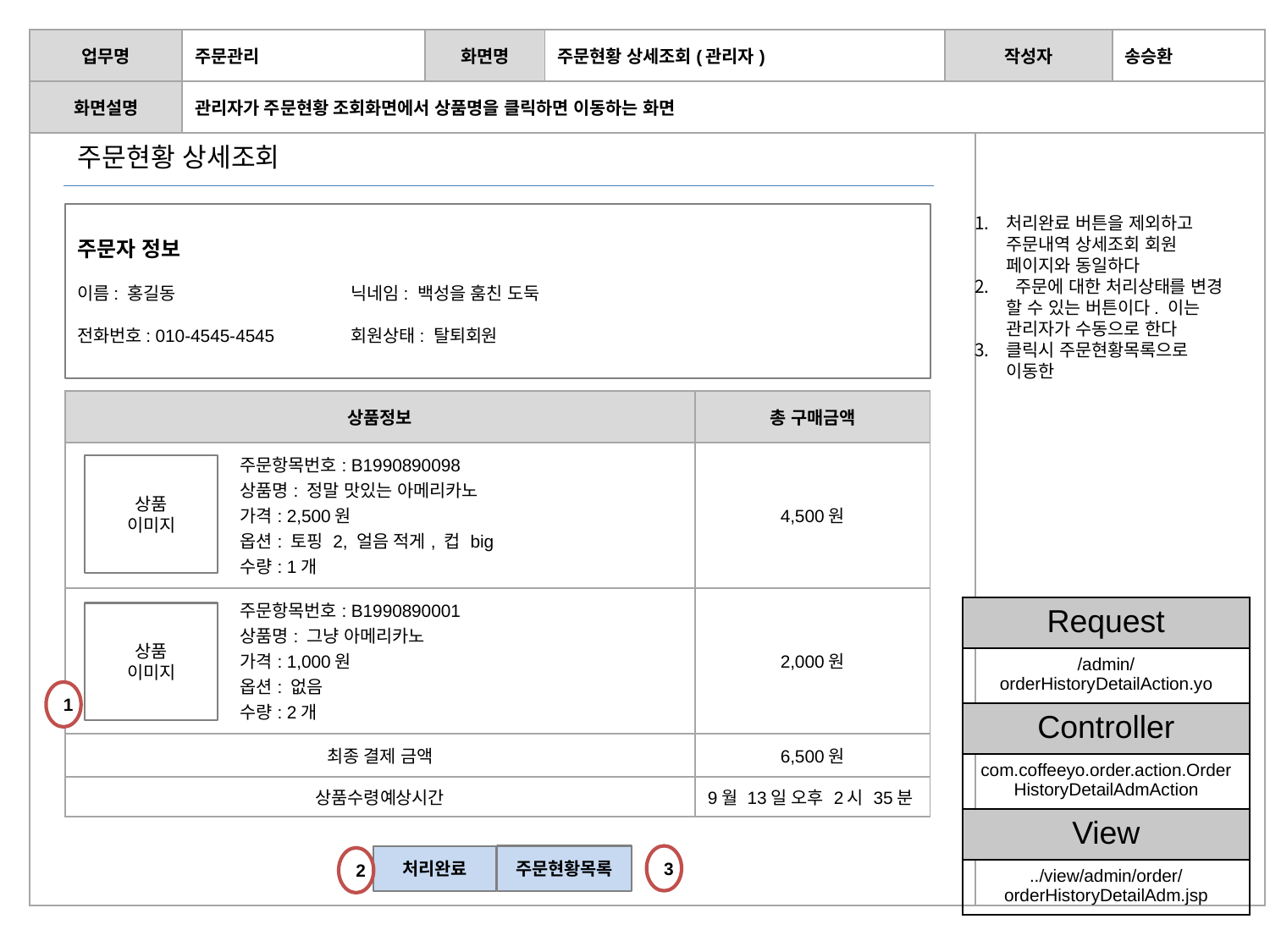

| 업무명 | 주문관리 | 화면명 | 주문현황 상세조회(관리자) | 작성자 |  | 송승환 |
| --- | --- | --- | --- | --- | --- | --- |
| 화면설명 | 관리자가 주문현황 조회화면에서 상품명을 클릭하면 이동하는 화면 |  |  |  |  |  |
|  |  |  |  |  |  |  |
주문현황 상세조회
1
주문자 정보

이름: 홍길동

전화번호: 010-4545-4545
처리완료 버튼을 제외하고 주문내역 상세조회 회원 페이지와 동일하다
 주문에 대한 처리상태를 변경 할 수 있는 버튼이다. 이는 관리자가 수동으로 한다
클릭시 주문현황목록으로 이동한
닉네임: 백성을 훔친 도둑

회원상태: 탈퇴회원
4
5
6
| 상품정보 | 총 구매금액 |
| --- | --- |
| 주문항목번호: B1990890098 상품명: 정말 맛있는 아메리카노 가격: 2,500원 옵션: 토핑 2, 얼음 적게, 컵 big 수량: 1개 | 4,500원 |
| 주문항목번호: B1990890001 상품명: 그냥 아메리카노 가격: 1,000원 옵션: 없음 수량: 2개 | 2,000원 |
| 최종 결제 금액 | 6,500원 |
| 상품수령예상시간 | 9월 13일 오후 2시 35분 |
7
상품
이미지
| Request |
| --- |
| /admin/orderHistoryDetailAction.yo |
| Controller |
| com.coffeeyo.order.action.OrderHistoryDetailAdmAction |
| View |
| ../view/admin/order/orderHistoryDetailAdm.jsp |
상품
이미지
1
주문현황목록
3
처리완료
2